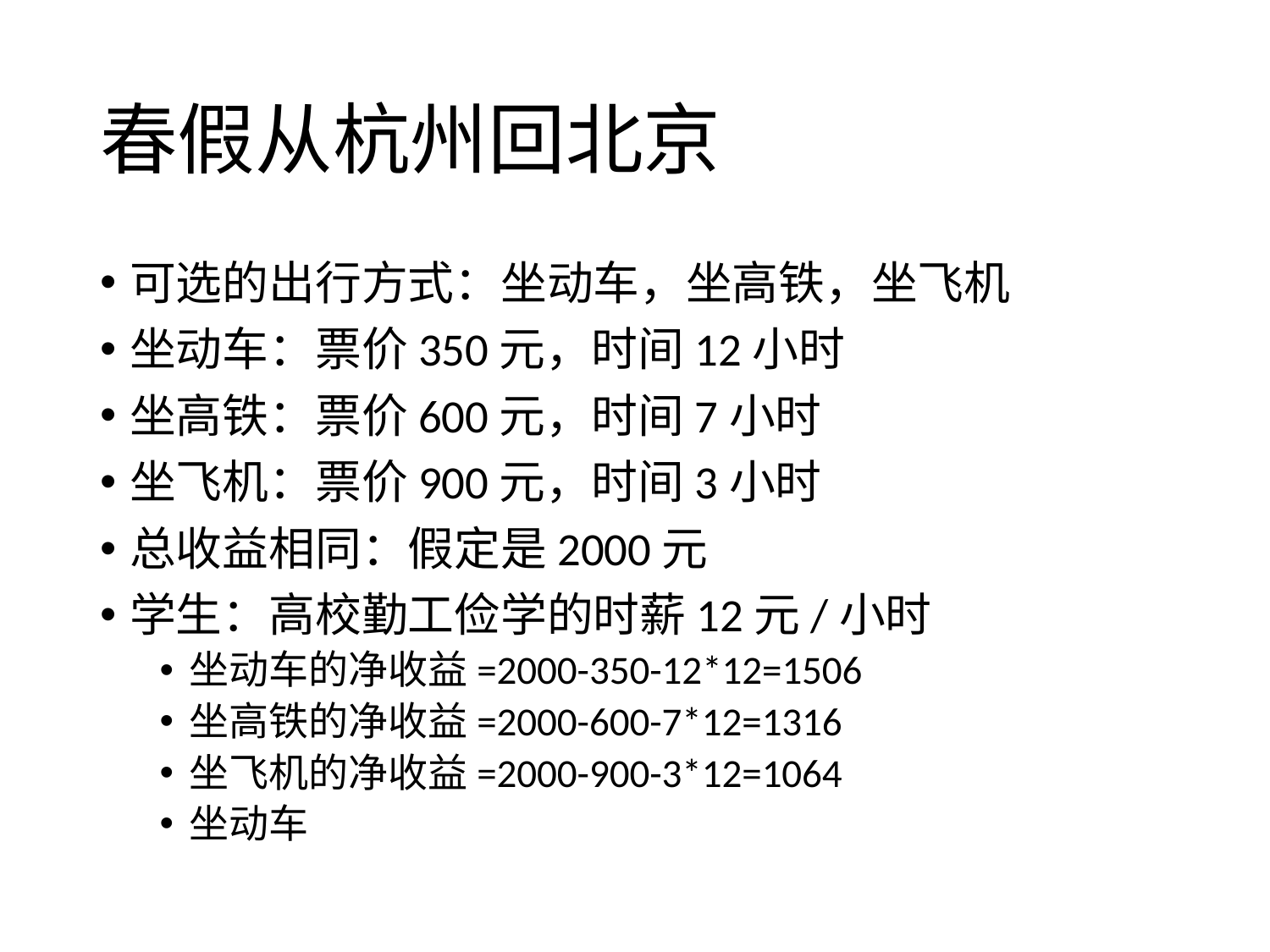

# 春假从杭州回北京
可选的出行方式：坐动车，坐高铁，坐飞机
坐动车：票价350元，时间12小时
坐高铁：票价600元，时间7小时
坐飞机：票价900元，时间3小时
总收益相同：假定是2000元
学生：高校勤工俭学的时薪12元/小时
坐动车的净收益=2000-350-12*12=1506
坐高铁的净收益=2000-600-7*12=1316
坐飞机的净收益=2000-900-3*12=1064
坐动车